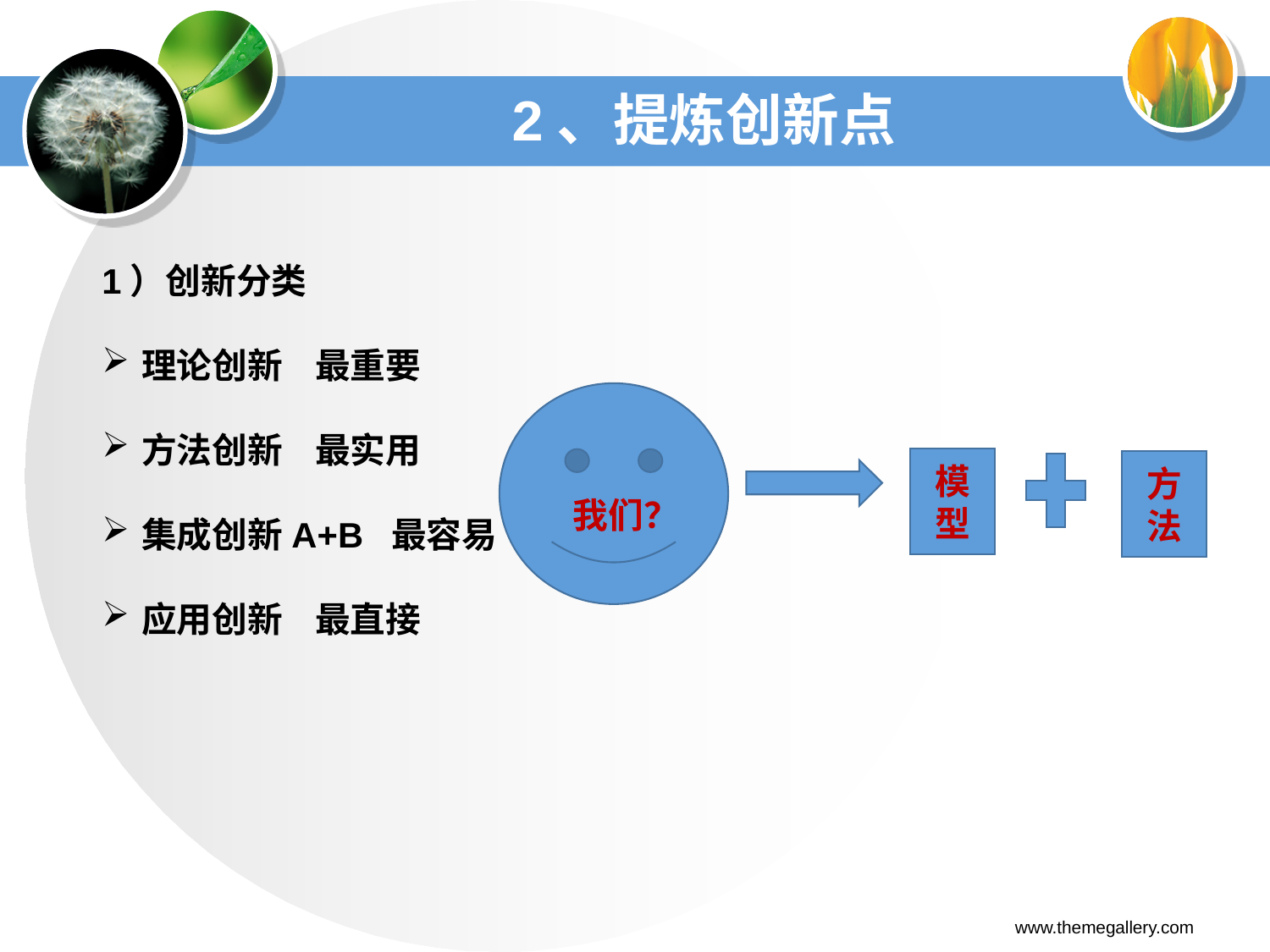

# 2、提炼创新点
1）创新分类

理论创新    最重要

方法创新    最实用

集成创新A+B  最容易

应用创新    最直接

  我们？

模型
方法

www.themegallery.com